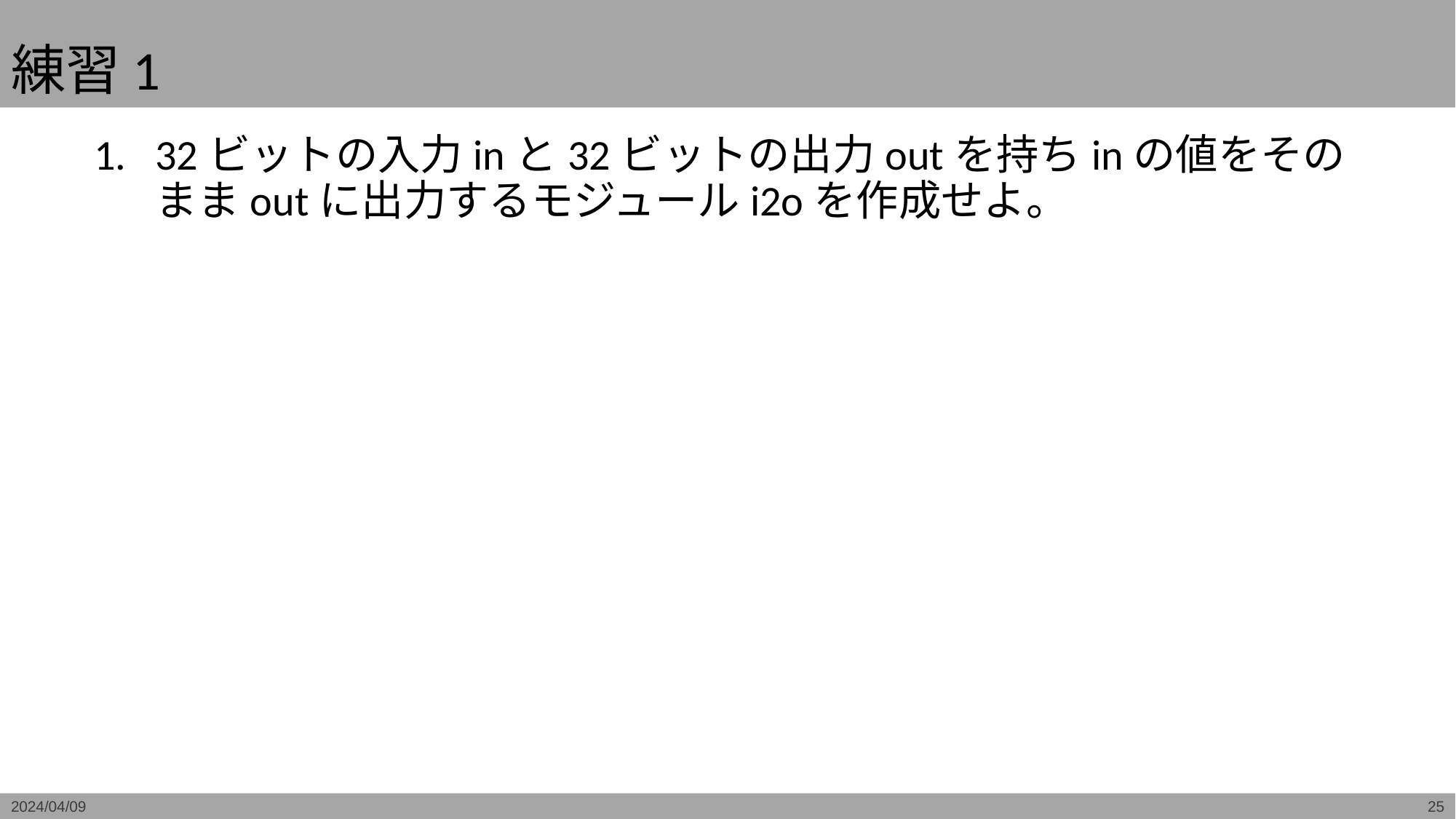

# 練習1
32ビットの入力inと32ビットの出力outを持ちinの値をそのままoutに出力するモジュールi2oを作成せよ。

2024/04/09
25